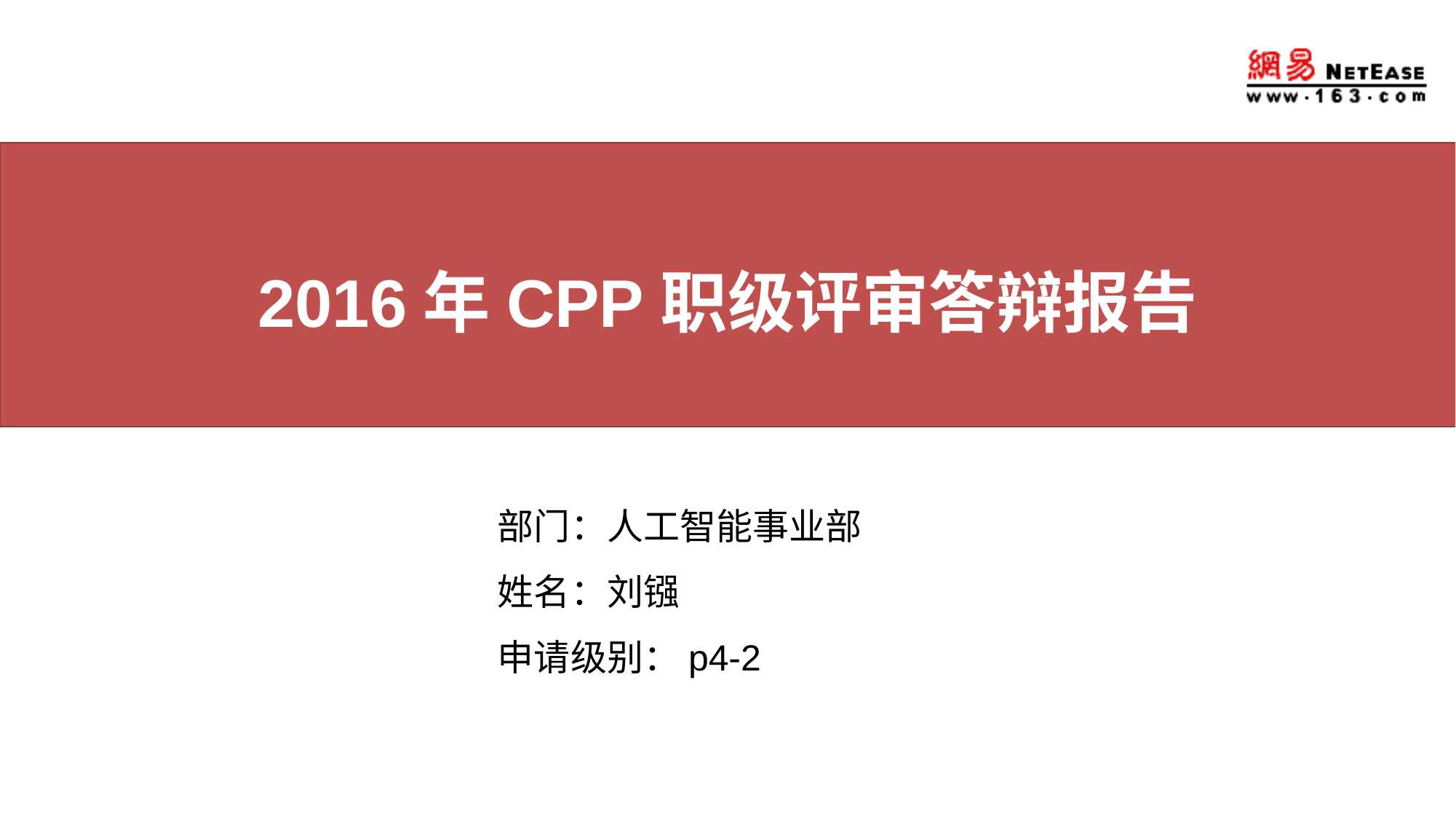

2016年CPP职级评审答辩报告
申  请 人：
所在部门：
提交日期：
部门：人工智能事业部
姓名：刘镪
申请级别：p4-2